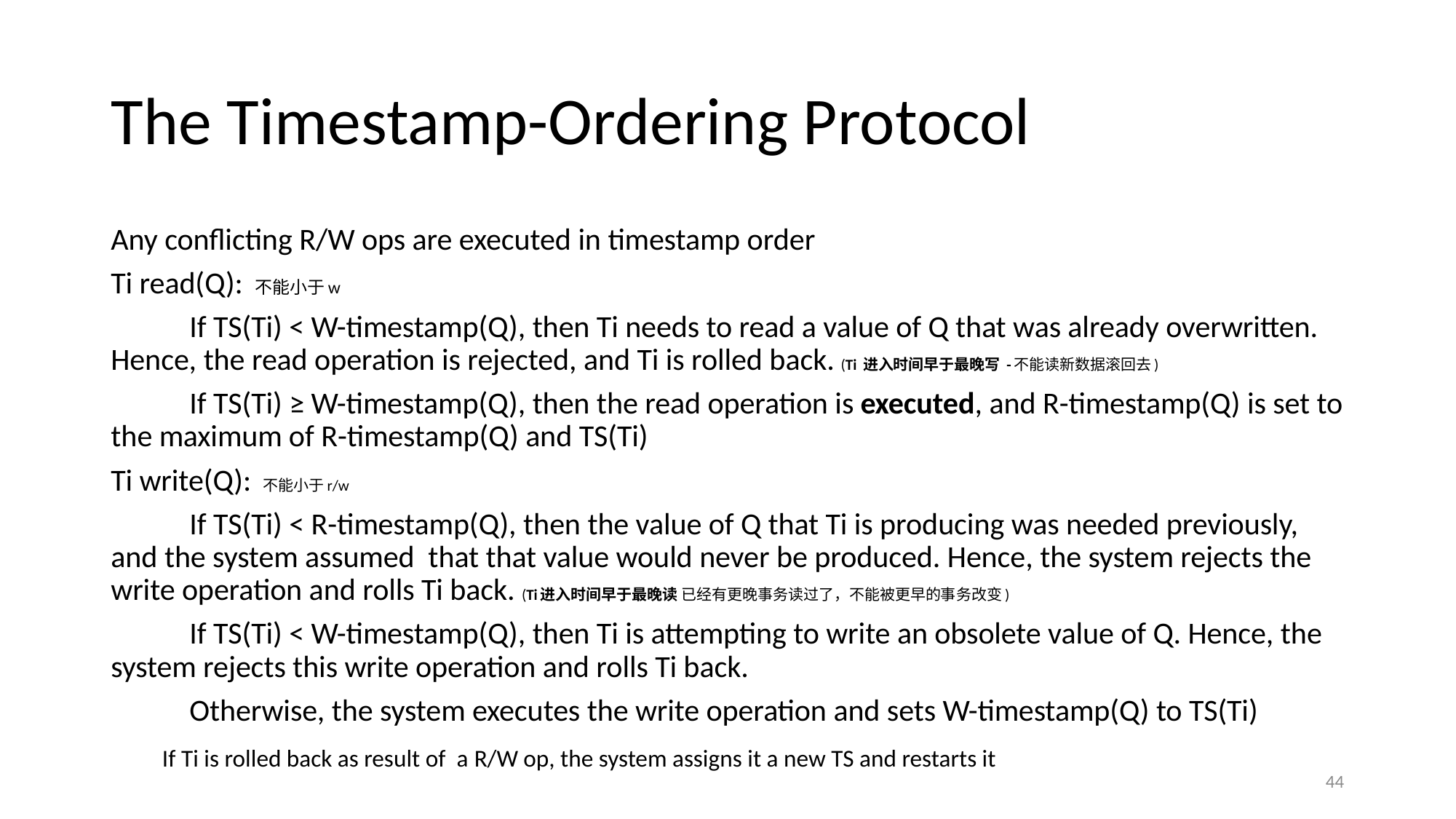

# The Timestamp-Ordering Protocol
Any conflicting R/W ops are executed in timestamp order
Ti read(Q): 不能小于w
	If TS(Ti) < W-timestamp(Q), then Ti needs to read a value of Q that was already overwritten. Hence, the read operation is rejected, and Ti is rolled back. (Ti 进入时间早于最晚写 -不能读新数据滚回去)
	If TS(Ti) ≥ W-timestamp(Q), then the read operation is executed, and R-timestamp(Q) is set to the maximum of R-timestamp(Q) and TS(Ti)
Ti write(Q): 不能小于r/w
	If TS(Ti) < R-timestamp(Q), then the value of Q that Ti is producing was needed previously, and the system assumed  that that value would never be produced. Hence, the system rejects the write operation and rolls Ti back. (Ti进入时间早于最晚读 已经有更晚事务读过了，不能被更早的事务改变)
	If TS(Ti) < W-timestamp(Q), then Ti is attempting to write an obsolete value of Q. Hence, the system rejects this write operation and rolls Ti back.
	Otherwise, the system executes the write operation and sets W-timestamp(Q) to TS(Ti)
If Ti is rolled back as result of  a R/W op, the system assigns it a new TS and restarts it
44